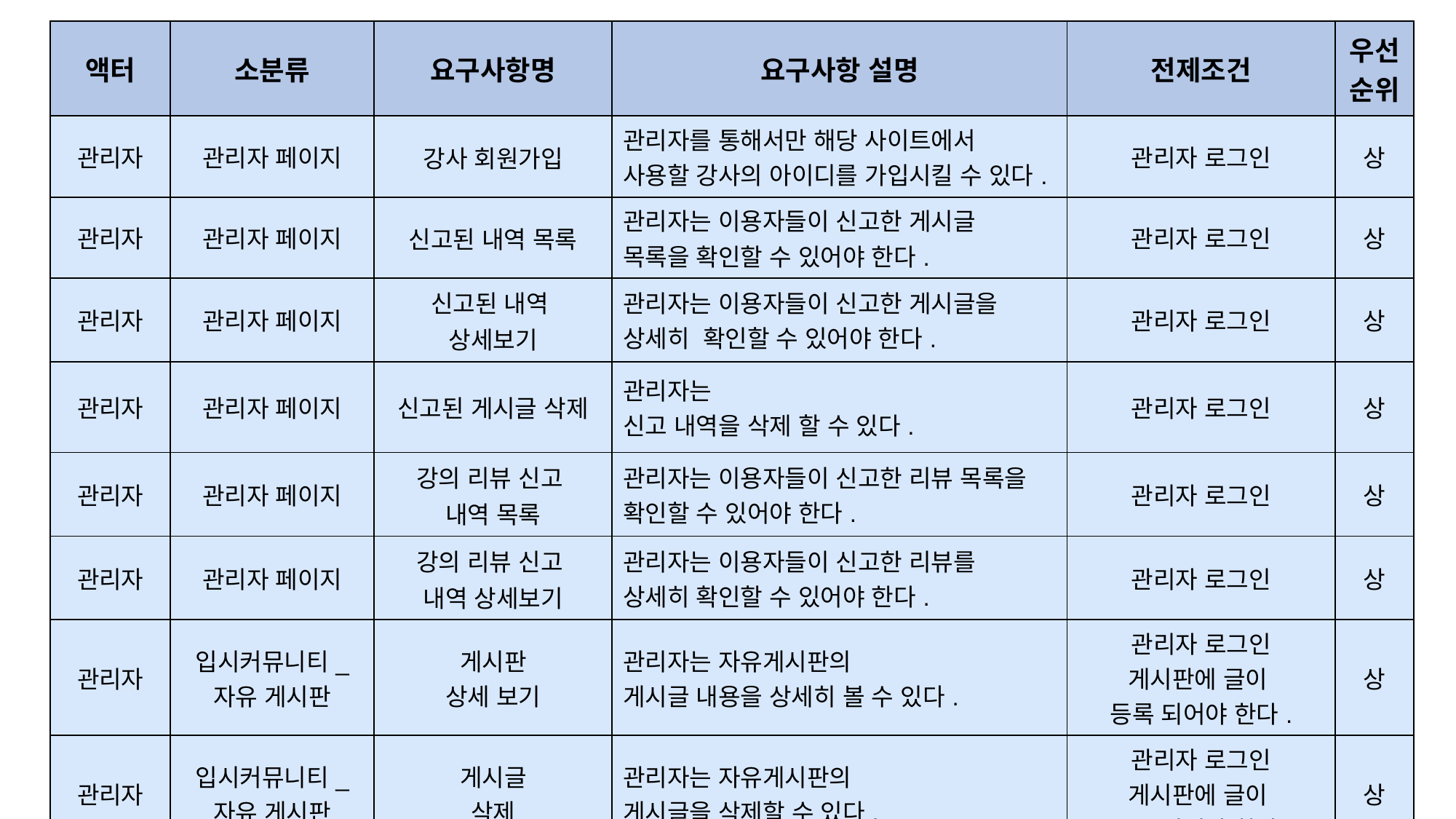

| 액터 | 소분류 | 요구사항명 | 요구사항 설명 | 전제조건 | 우선순위 |
| --- | --- | --- | --- | --- | --- |
| 관리자 | 관리자 페이지 | 강사 회원가입 | 관리자를 통해서만 해당 사이트에서 사용할 강사의 아이디를 가입시킬 수 있다. | 관리자 로그인 | 상 |
| 관리자 | 관리자 페이지 | 신고된 내역 목록 | 관리자는 이용자들이 신고한 게시글 목록을 확인할 수 있어야 한다. | 관리자 로그인 | 상 |
| 관리자 | 관리자 페이지 | 신고된 내역 상세보기 | 관리자는 이용자들이 신고한 게시글을 상세히 확인할 수 있어야 한다. | 관리자 로그인 | 상 |
| 관리자 | 관리자 페이지 | 신고된 게시글 삭제 | 관리자는 신고 내역을 삭제 할 수 있다. | 관리자 로그인 | 상 |
| 관리자 | 관리자 페이지 | 강의 리뷰 신고 내역 목록 | 관리자는 이용자들이 신고한 리뷰 목록을 확인할 수 있어야 한다. | 관리자 로그인 | 상 |
| 관리자 | 관리자 페이지 | 강의 리뷰 신고 내역 상세보기 | 관리자는 이용자들이 신고한 리뷰를 상세히 확인할 수 있어야 한다. | 관리자 로그인 | 상 |
| 관리자 | 입시커뮤니티\_ 자유 게시판 | 게시판 상세 보기 | 관리자는 자유게시판의 게시글 내용을 상세히 볼 수 있다. | 관리자 로그인 게시판에 글이 등록 되어야 한다. | 상 |
| 관리자 | 입시커뮤니티\_ 자유 게시판 | 게시글 삭제 | 관리자는 자유게시판의 게시글을 삭제할 수 있다. | 관리자 로그인 게시판에 글이 등록 되어야 한다. | 상 |